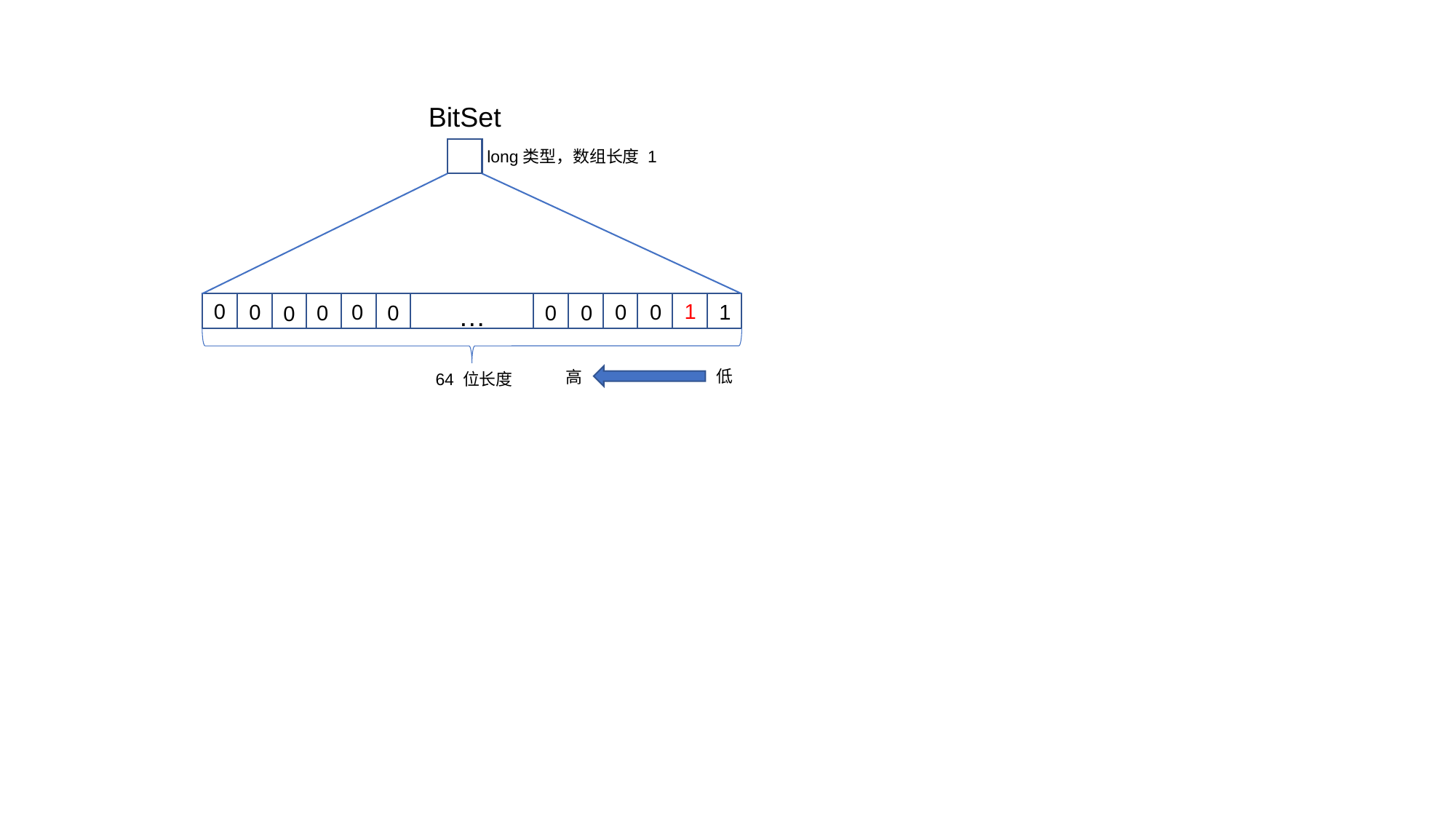

BitSet

long类型，数组长度 1
1
0
0
0
1
0
0

…

0
0
0
0
0
低
高
64 位长度